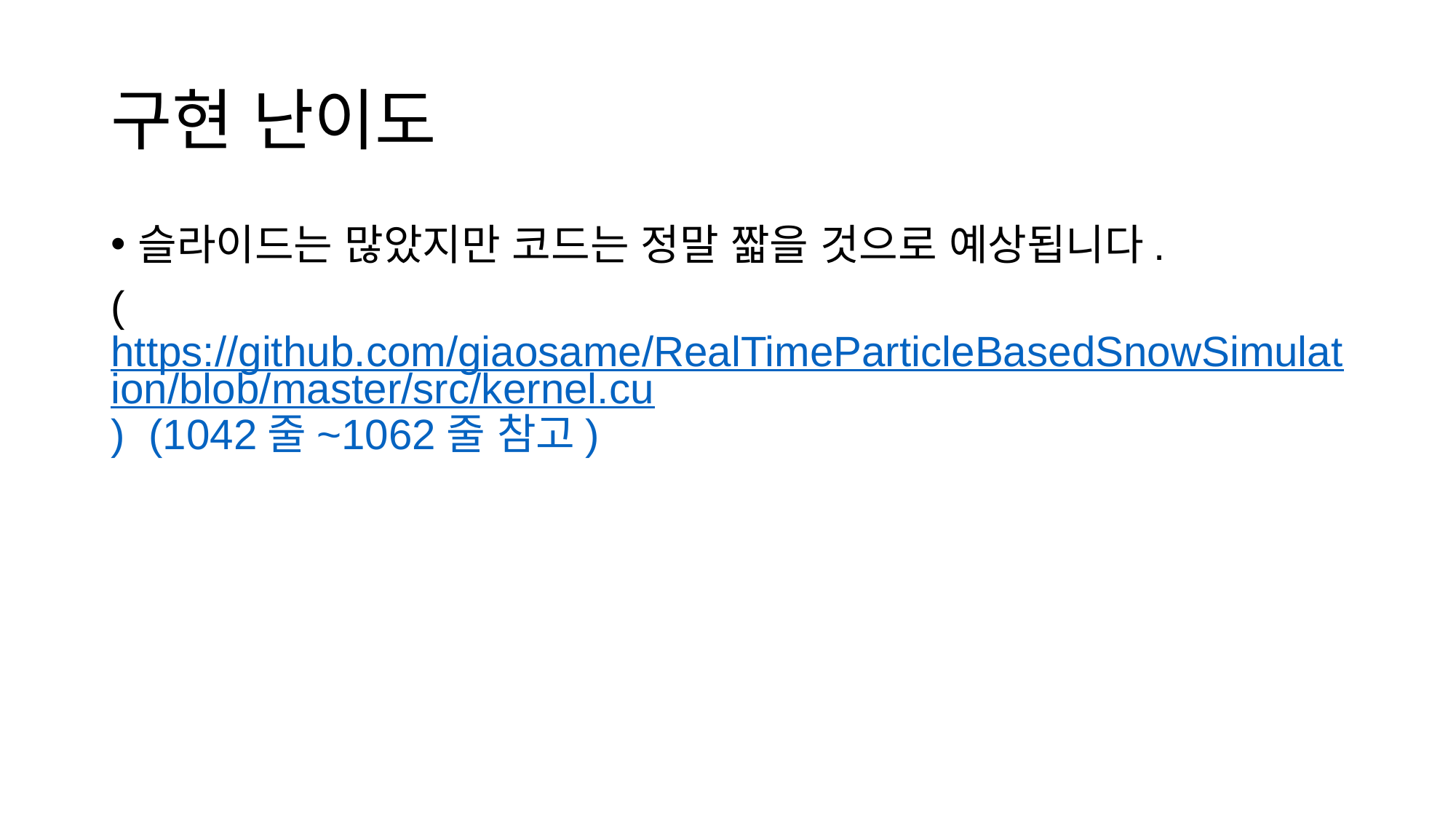

# 구현 난이도
슬라이드는 많았지만 코드는 정말 짧을 것으로 예상됩니다.
(https://github.com/giaosame/RealTimeParticleBasedSnowSimulation/blob/master/src/kernel.cu)  (1042줄~1062줄 참고)